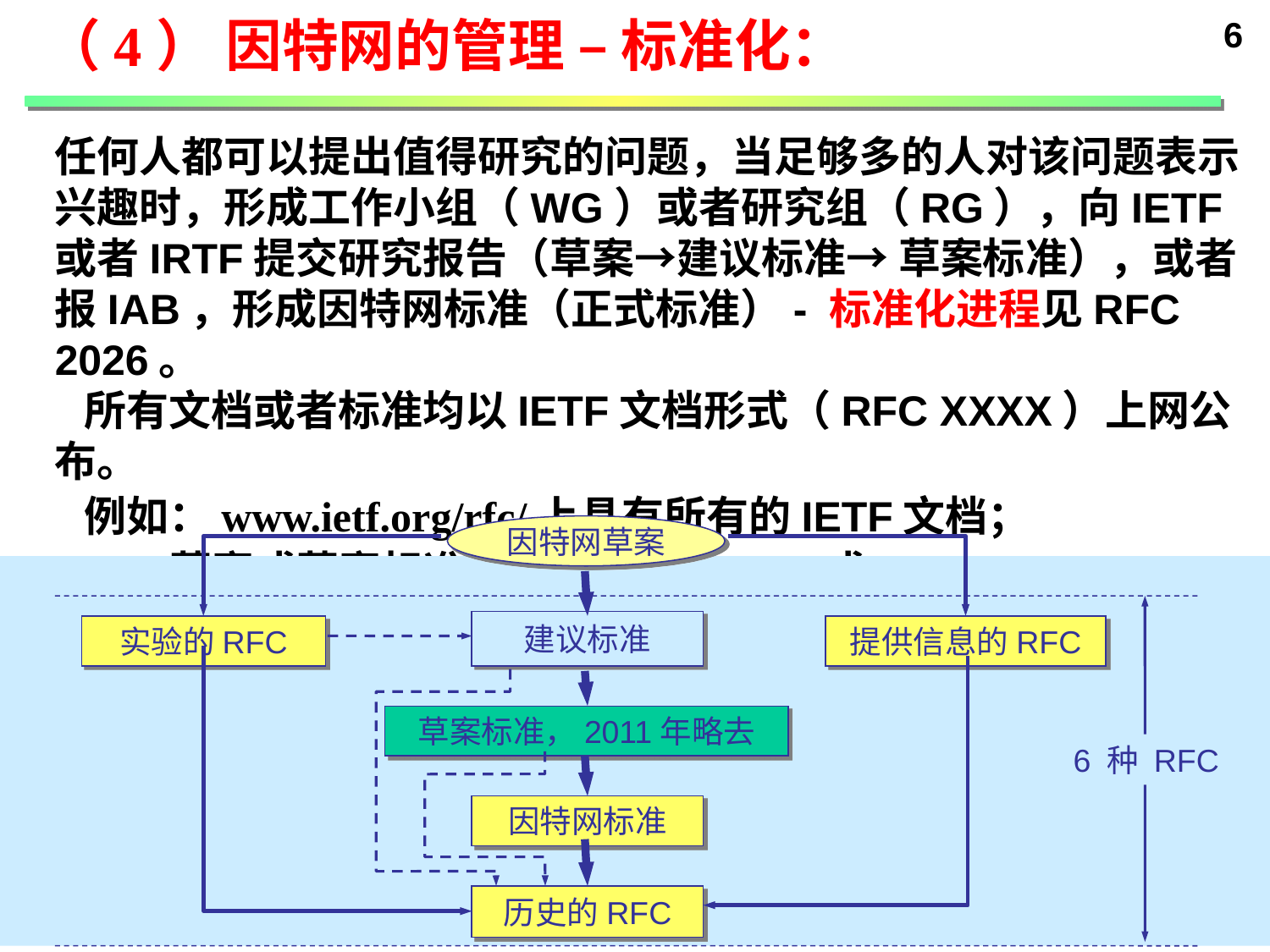

（4） 因特网的管理 – 标准化：
6

任何人都可以提出值得研究的问题，当足够多的人对该问题表示兴趣时，形成工作小组（WG）或者研究组（RG），向IETF或者IRTF提交研究报告（草案→建议标准→ 草案标准），或者报IAB，形成因特网标准（正式标准）- 标准化进程见RFC 2026。
  所有文档或者标准均以IETF文档形式（RFC XXXX）上网公布。
  例如：www.ietf.org/rfc/上具有所有的IETF文档；
           草案或草案标准：xxx.ietf.org/doc(或html)/draft-ietf-xxxx
因特网草案

建议标准
实验的RFC
提供信息的RFC

草案标准，2011年略去
6 种 RFC

因特网标准

历史的RFC